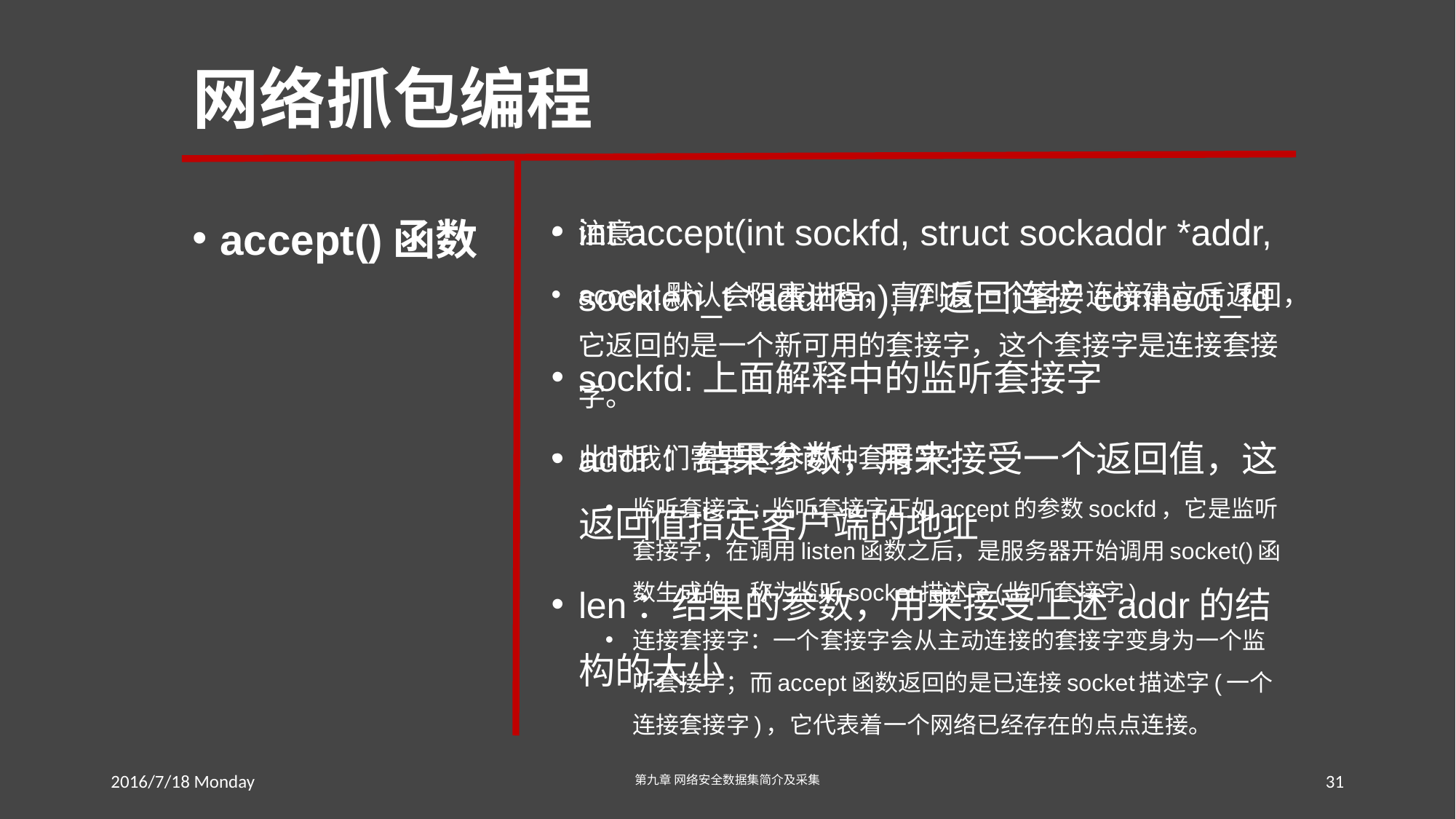

# 网络抓包编程
accept()函数
int accept(int sockfd, struct sockaddr *addr, socklen_t *addrlen); //返回连接connect_fd
sockfd:上面解释中的监听套接字
addr：结果参数，用来接受一个返回值，这返回值指定客户端的地址
len：结果的参数，用来接受上述addr的结构的大小
注意：
accept默认会阻塞进程，直到有一个客户连接建立后返回，它返回的是一个新可用的套接字，这个套接字是连接套接字。
此时我们需要区分两种套接字：
监听套接字: 监听套接字正如accept的参数sockfd，它是监听套接字，在调用listen函数之后，是服务器开始调用socket()函数生成的，称为监听socket描述字(监听套接字)
连接套接字：一个套接字会从主动连接的套接字变身为一个监听套接字；而accept函数返回的是已连接socket描述字(一个连接套接字)，它代表着一个网络已经存在的点点连接。
2016/7/18 Monday
第九章 网络安全数据集简介及采集
31